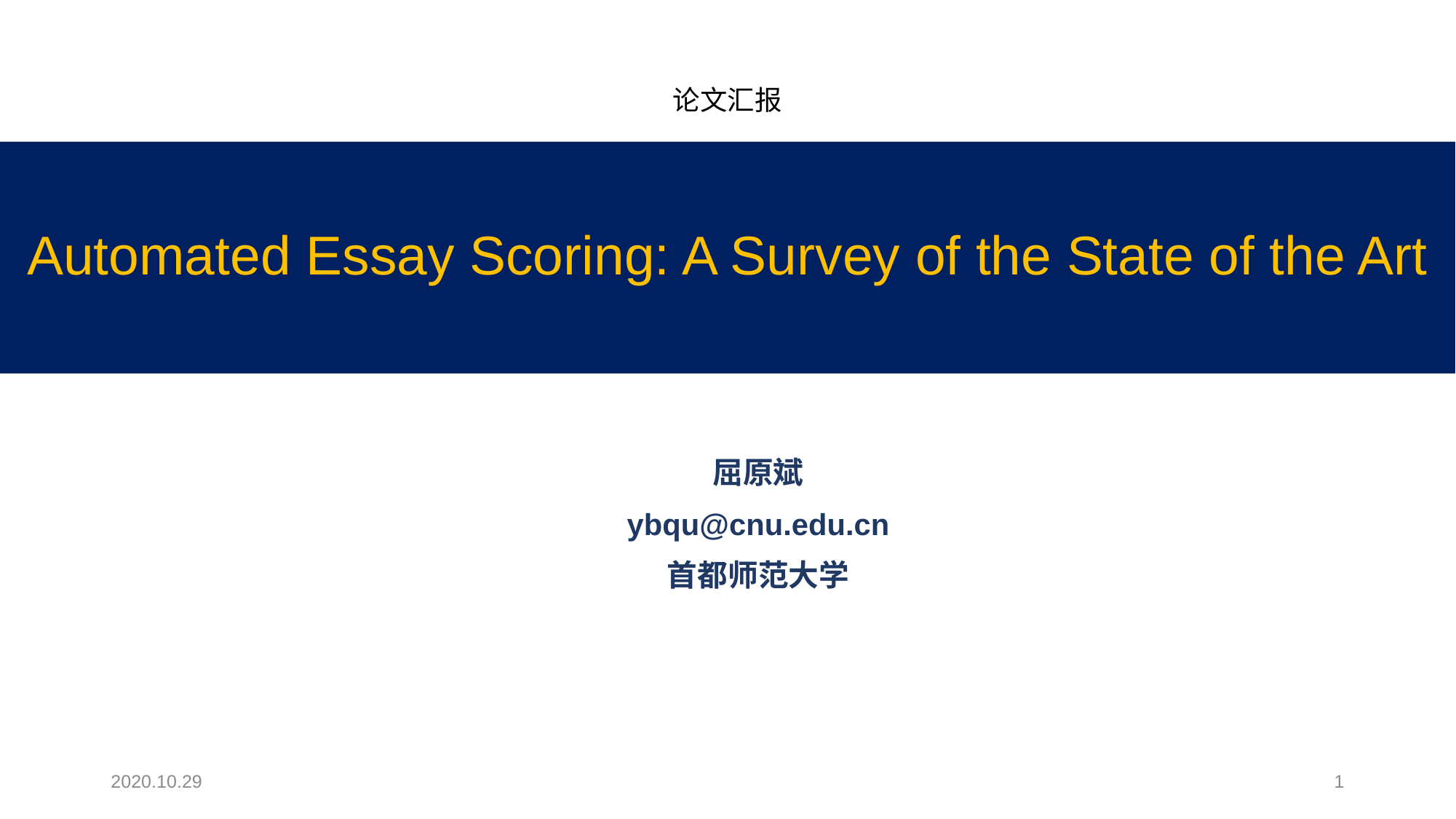

论文汇报
# Automated Essay Scoring: A Survey of the State of the Art

屈原斌
ybqu@cnu.edu.cn
首都师范大学
2020.10.29
1